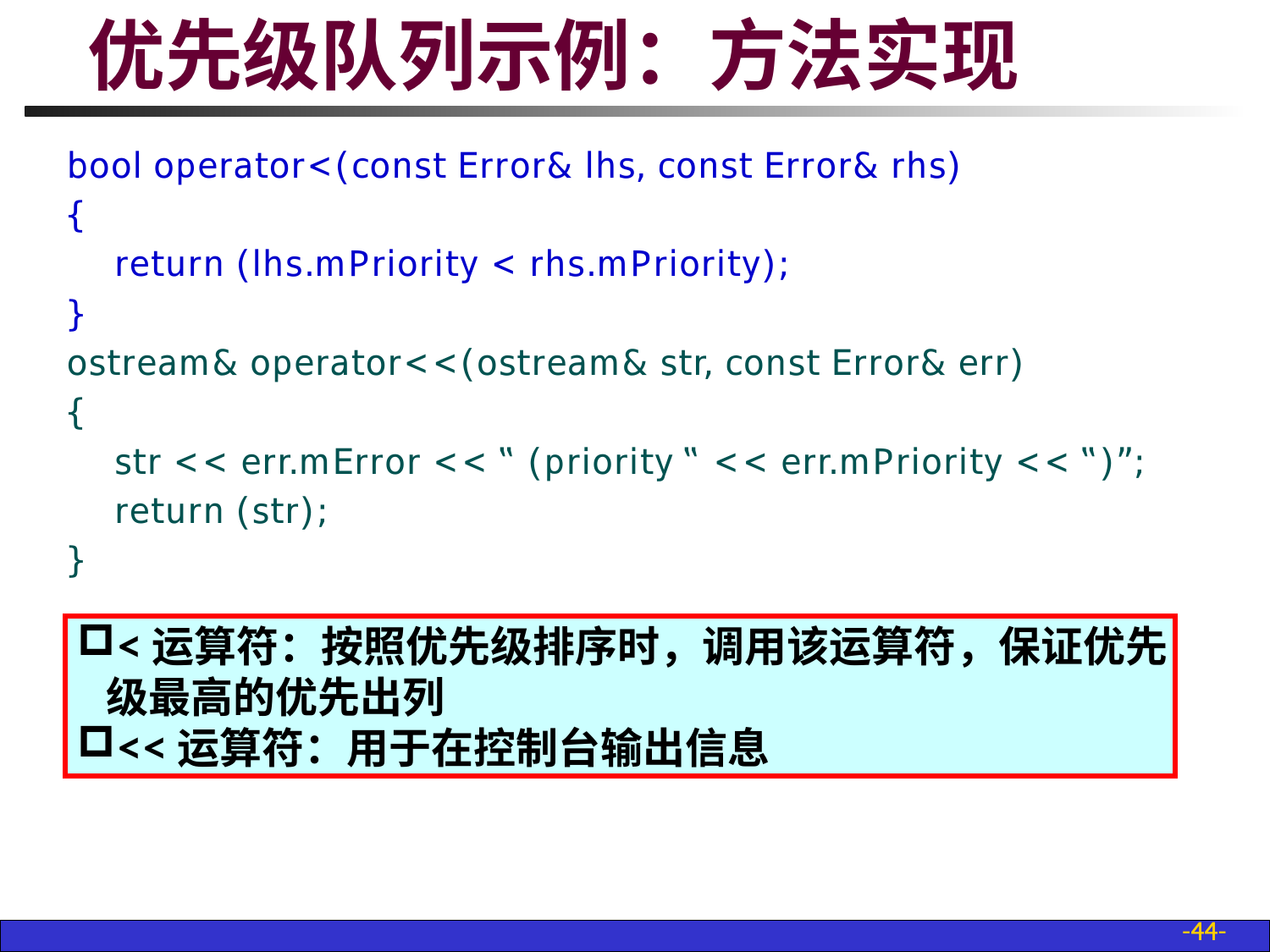

# 优先级队列示例：方法实现
bool operator<(const Error& lhs, const Error& rhs)
{
	return (lhs.mPriority < rhs.mPriority);
}
ostream& operator<<(ostream& str, const Error& err)
{
	str << err.mError << “ (priority “ << err.mPriority << “)”;
	return (str);
}
<运算符：按照优先级排序时，调用该运算符，保证优先
  级最高的优先出列
<<运算符：用于在控制台输出信息
-44-